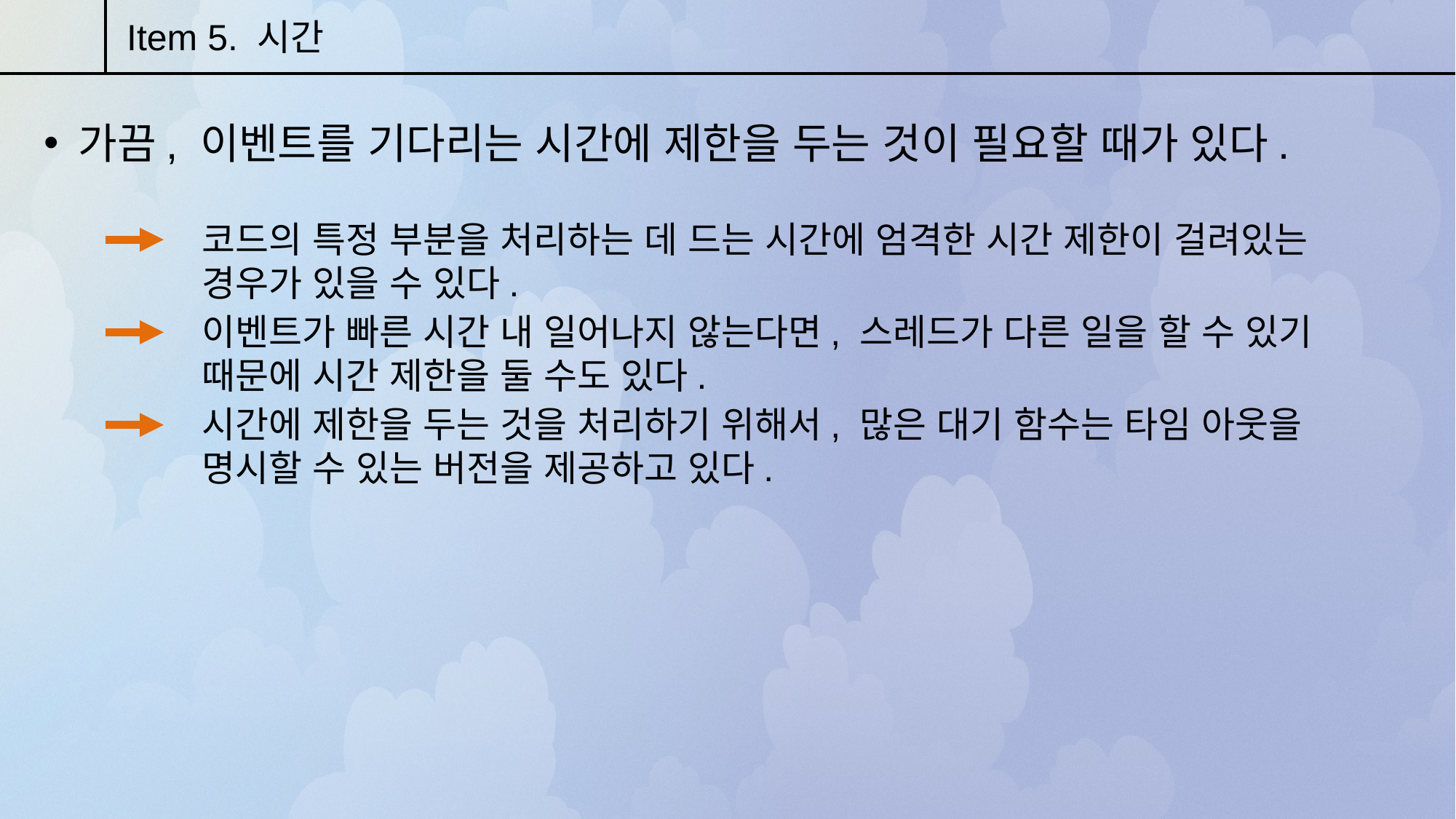

Item 5. 시간
가끔, 이벤트를 기다리는 시간에 제한을 두는 것이 필요할 때가 있다.
코드의 특정 부분을 처리하는 데 드는 시간에 엄격한 시간 제한이 걸려있는 경우가 있을 수 있다.
이벤트가 빠른 시간 내 일어나지 않는다면, 스레드가 다른 일을 할 수 있기 때문에 시간 제한을 둘 수도 있다.
시간에 제한을 두는 것을 처리하기 위해서, 많은 대기 함수는 타임 아웃을 명시할 수 있는 버전을 제공하고 있다.